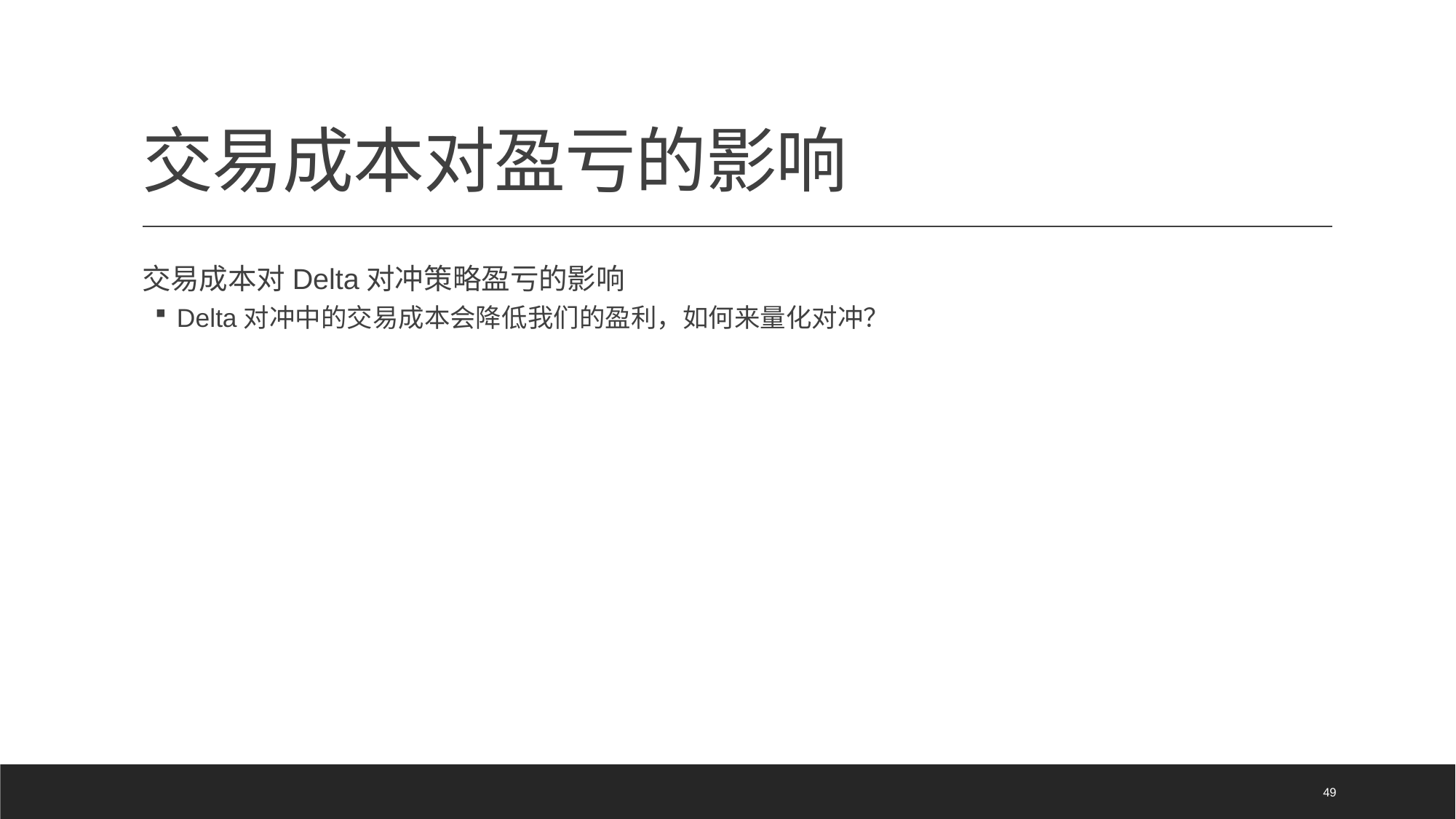

# 交易成本对盈亏的影响
交易成本对Delta对冲策略盈亏的影响
Delta对冲中的交易成本会降低我们的盈利，如何来量化对冲？
49